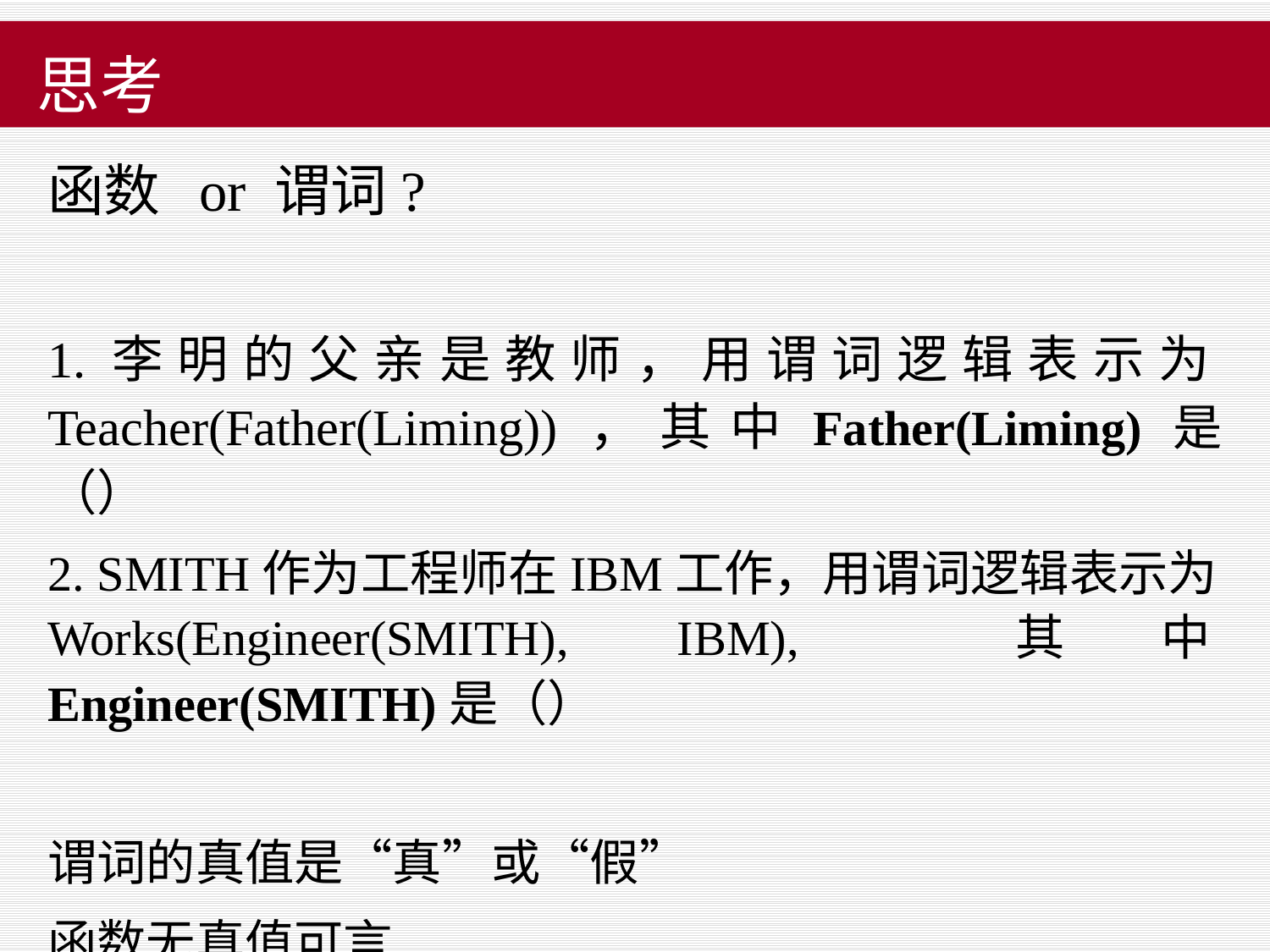

#
思考
函数  or 谓词?

1.李明的父亲是教师，用谓词逻辑表示为Teacher(Father(Liming))，其中Father(Liming)是（）
2. SMITH作为工程师在IBM工作，用谓词逻辑表示为Works(Engineer(SMITH), IBM), 其中Engineer(SMITH)是（）

谓词的真值是“真”或“假”
函数无真值可言
51